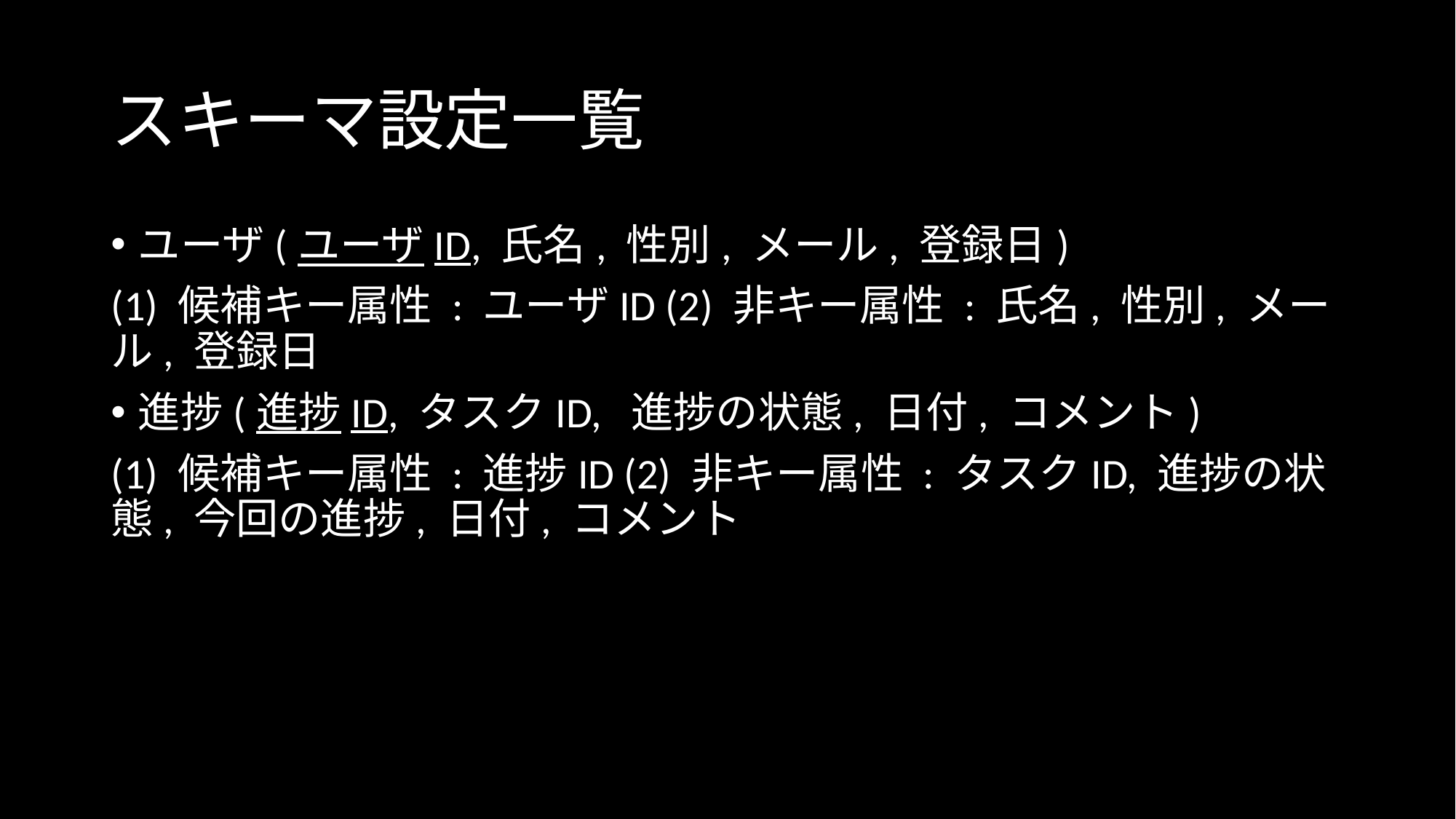

# スキーマ設定一覧
ユーザ(ユーザID, 氏名, 性別, メール, 登録日)
(1) 候補キー属性 : ユーザID (2) 非キー属性 : 氏名, 性別, メール, 登録日
進捗(進捗ID, タスクID,  進捗の状態, 日付, コメント)
(1) 候補キー属性 : 進捗ID (2) 非キー属性 : タスクID, 進捗の状態, 今回の進捗, 日付, コメント